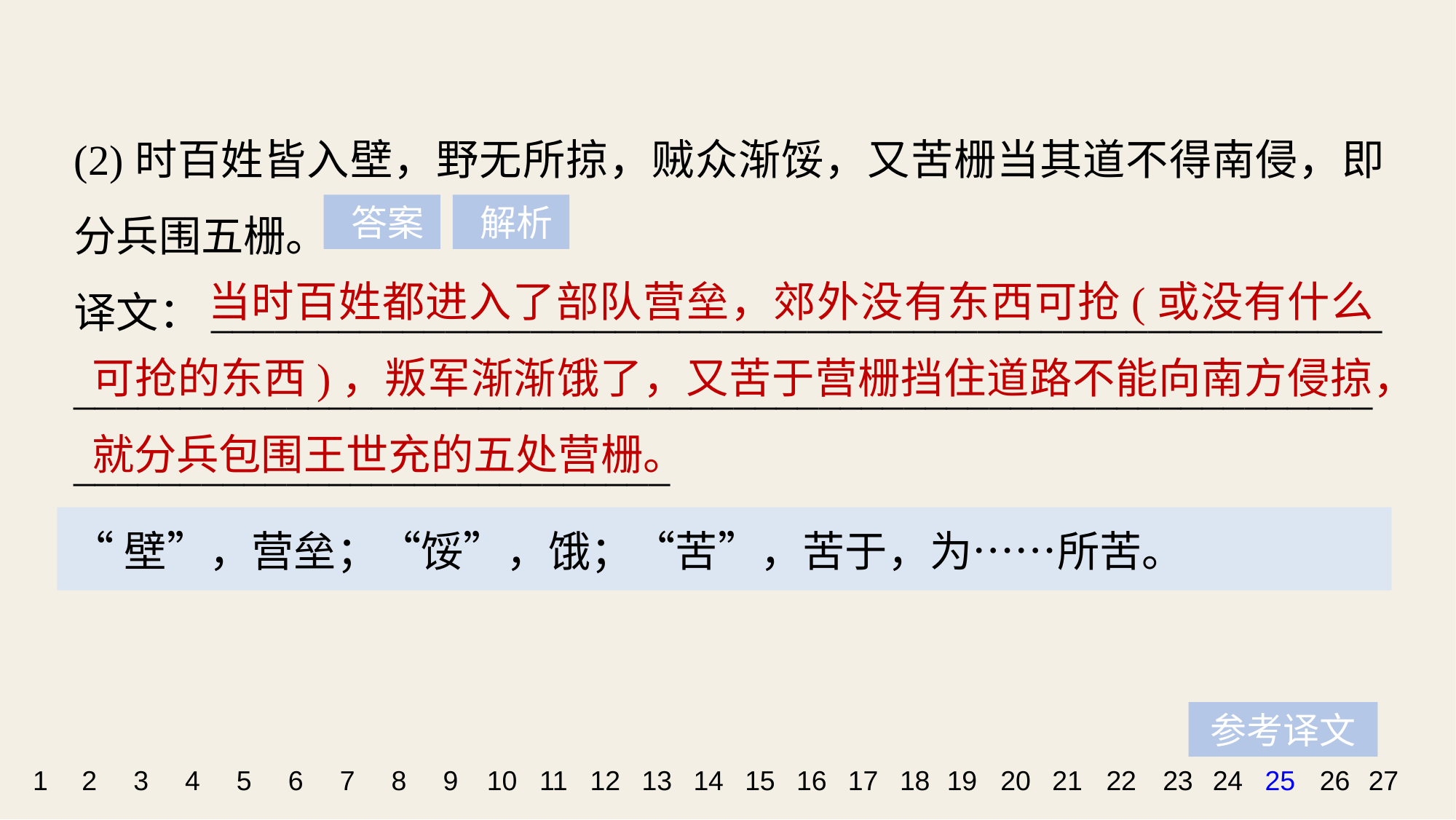

(2)时百姓皆入壁，野无所掠，贼众渐馁，又苦栅当其道不得南侵，即分兵围五栅。
译文：_______________________________________________________
_________________________________________________________________________________________
 答案
 解析
          当时百姓都进入了部队营垒，郊外没有东西可抢(或没有什么可抢的东西)，叛军渐渐饿了，又苦于营栅挡住道路不能向南方侵掠，就分兵包围王世充的五处营栅。
“壁”，营垒；“馁”，饿；“苦”，苦于，为……所苦。

参考译文
1
2
3
4
5
6
7
8
9
10
11
12
13
14
15
16
17
18
19
20
21
22
23
24
25
26
27